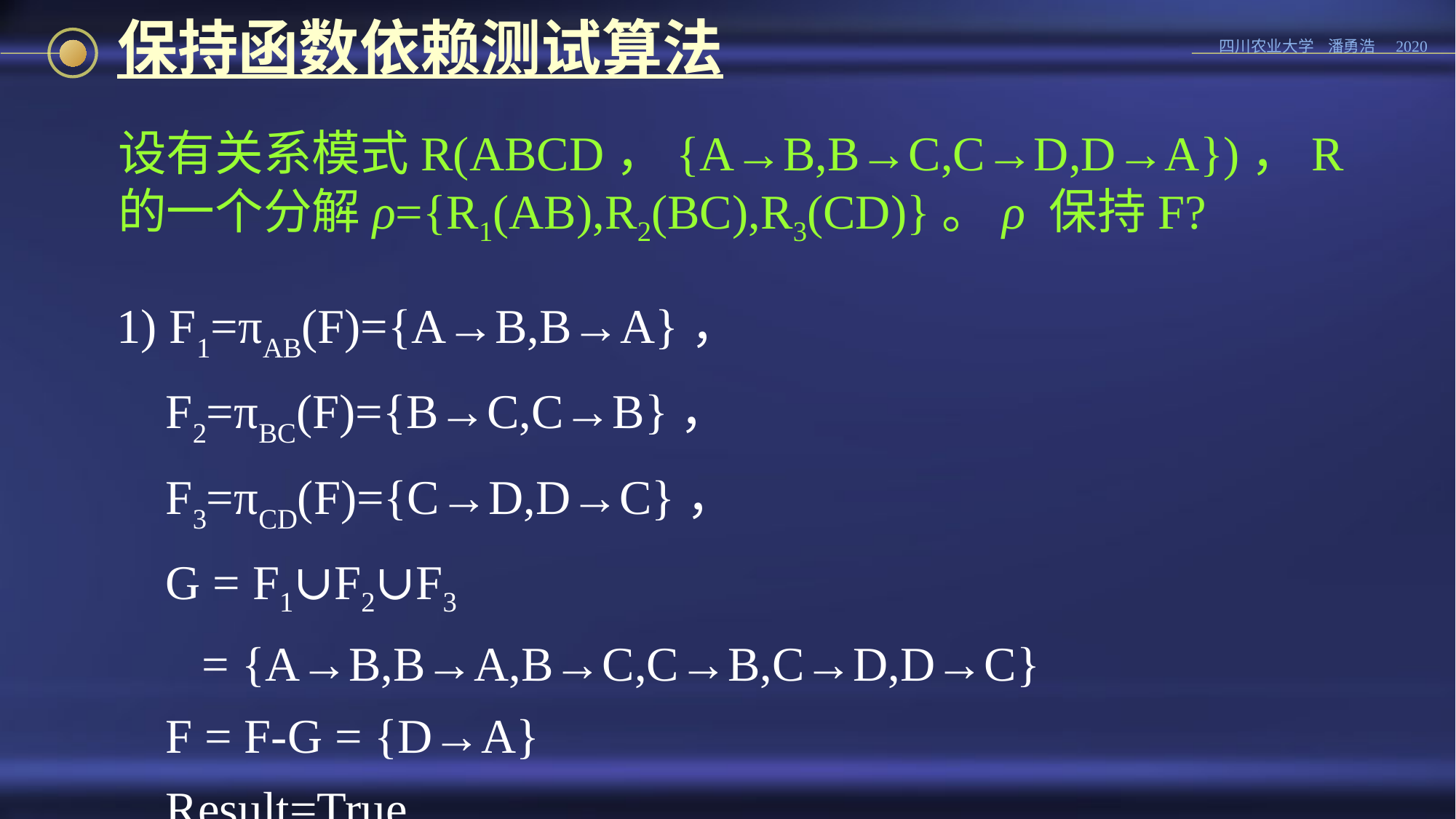

# 保持函数依赖测试算法
设有关系模式R(ABCD，{A→B,B→C,C→D,D→A})，R的一个分解ρ={R1(AB),R2(BC),R3(CD)}。ρ 保持F?
1) F1=πAB(F)={A→B,B→A}，
    F2=πBC(F)={B→C,C→B}，
    F3=πCD(F)={C→D,D→C}，
    G = F1∪F2∪F3
       = {A→B,B→A,B→C,C→B,C→D,D→C}
    F = F-G = {D→A}
    Result=True